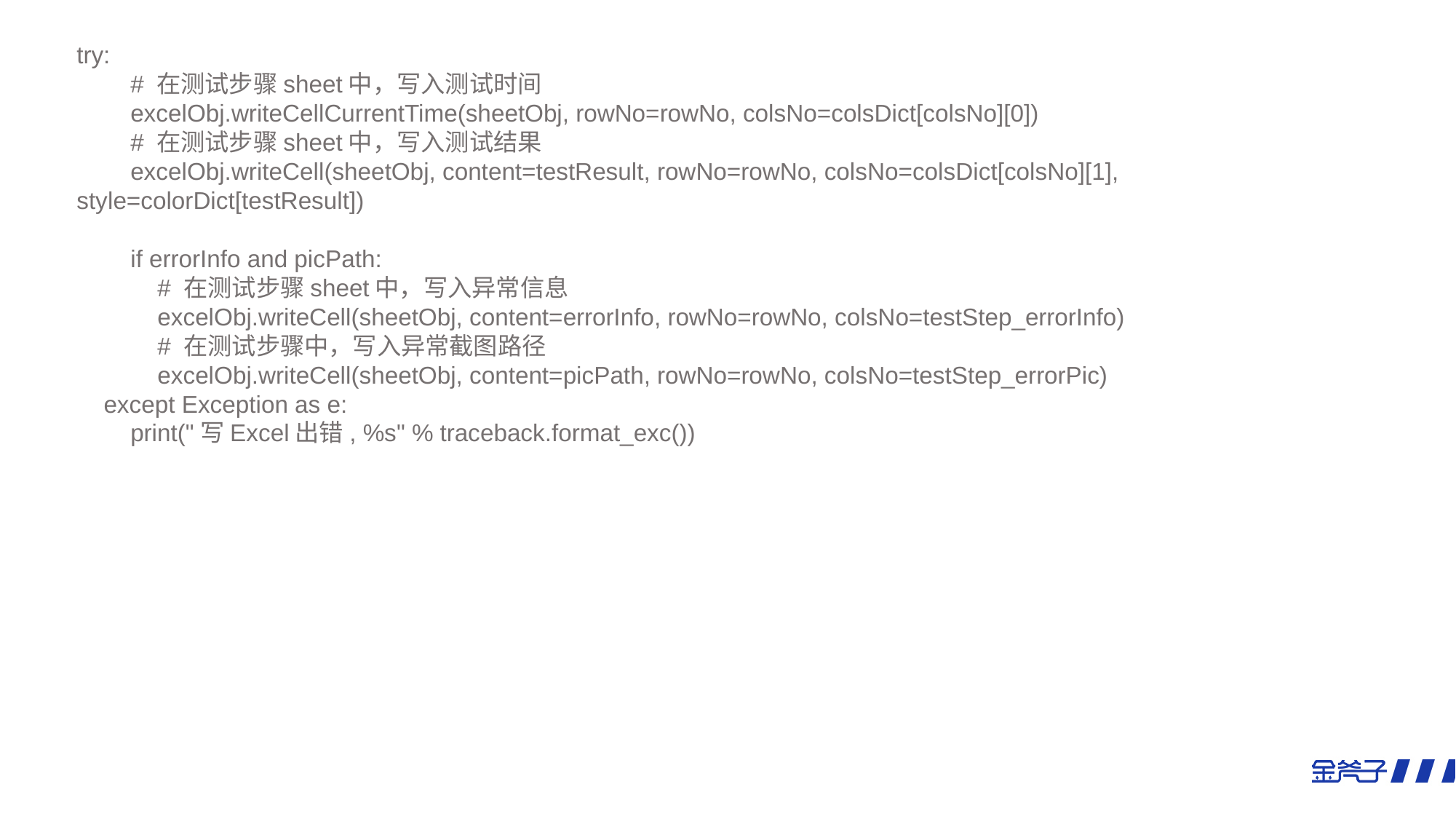

try:
        # 在测试步骤sheet中，写入测试时间
        excelObj.writeCellCurrentTime(sheetObj, rowNo=rowNo, colsNo=colsDict[colsNo][0])
        # 在测试步骤sheet中，写入测试结果
        excelObj.writeCell(sheetObj, content=testResult, rowNo=rowNo, colsNo=colsDict[colsNo][1], style=colorDict[testResult])

        if errorInfo and picPath:
            # 在测试步骤sheet中，写入异常信息
            excelObj.writeCell(sheetObj, content=errorInfo, rowNo=rowNo, colsNo=testStep_errorInfo)
            # 在测试步骤中，写入异常截图路径
            excelObj.writeCell(sheetObj, content=picPath, rowNo=rowNo, colsNo=testStep_errorPic)
    except Exception as e:
        print("写Excel出错, %s" % traceback.format_exc())